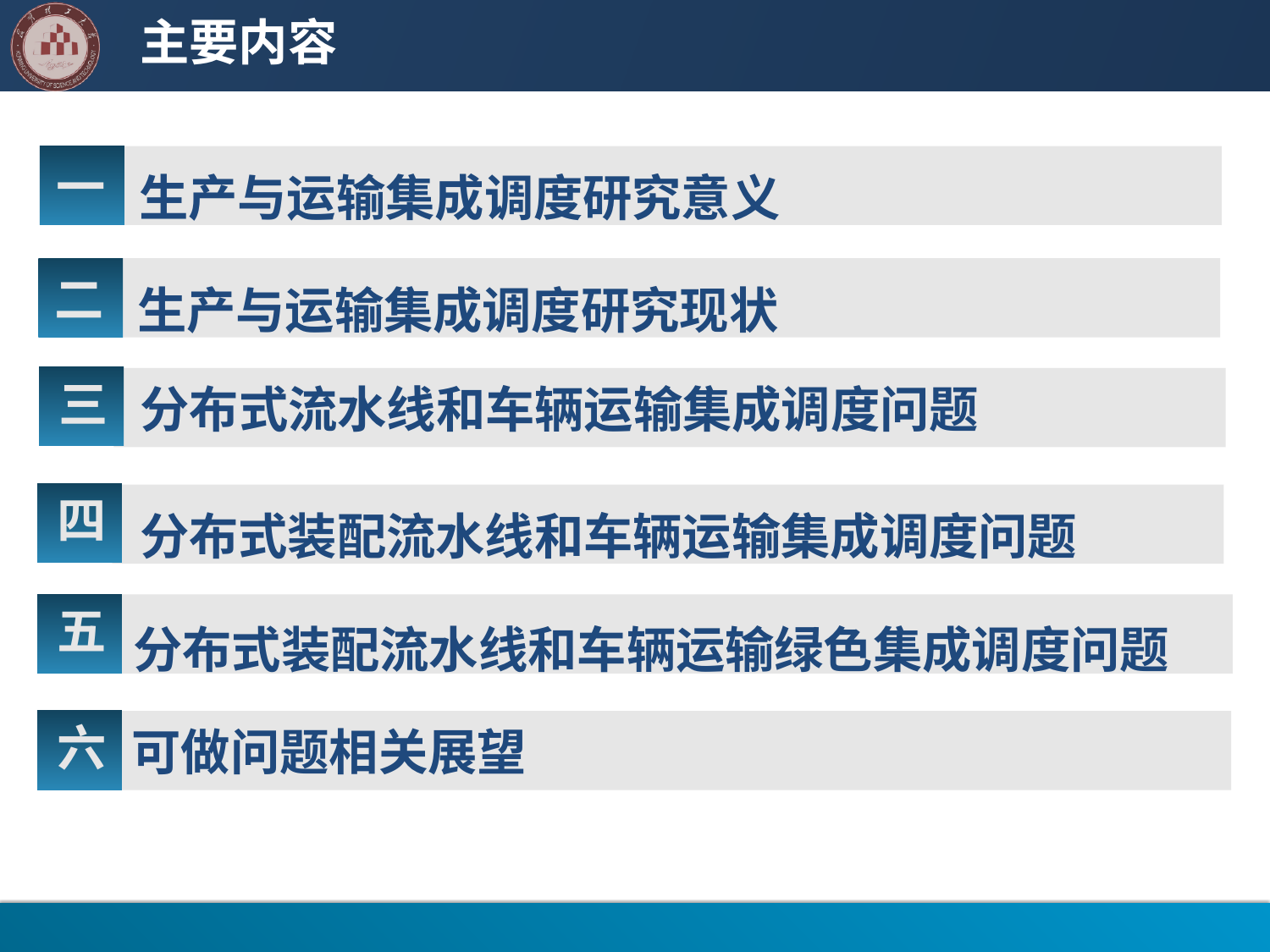

# 主要内容
生产与运输集成调度研究意义

一
生产与运输集成调度研究现状

二

三

分布式流水线和车辆运输集成调度问题
分布式装配流水线和车辆运输集成调度问题

四

五
分布式装配流水线和车辆运输绿色集成调度问题

六
可做问题相关展望